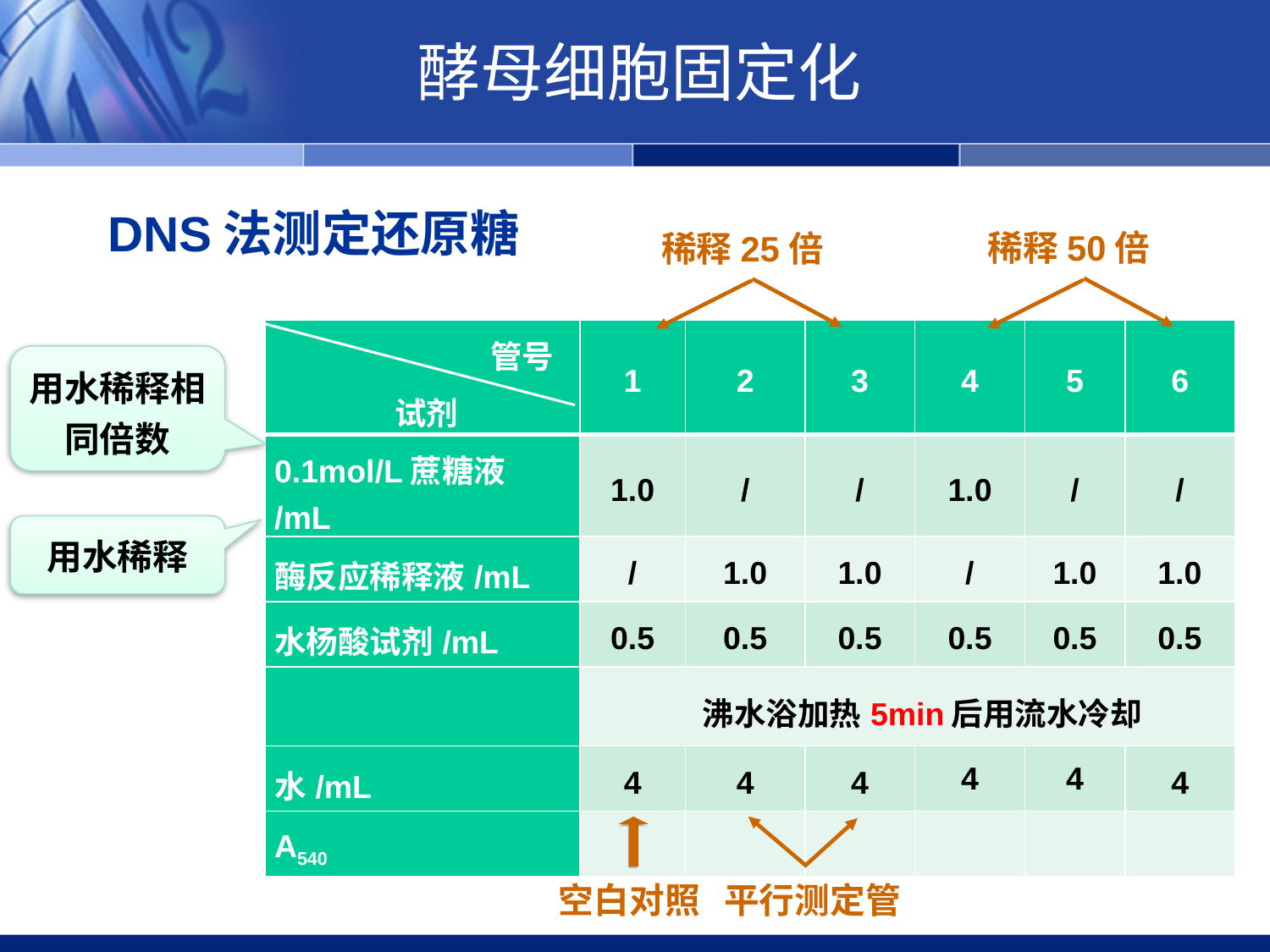

酵母细胞固定化
DNS法测定还原糖
稀释50倍
稀释25倍
| 管号 试剂 | 1 | 2 | 3 | 4 | 5 | 6 |
| --- | --- | --- | --- | --- | --- | --- |
| 0.1mol/L蔗糖液 /mL | 1.0 | / | / | 1.0 | / | / |
| 酶反应稀释液/mL | / | 1.0 | 1.0 | / | 1.0 | 1.0 |
| 水杨酸试剂/mL | 0.5 | 0.5 | 0.5 | 0.5 | 0.5 | 0.5 |
|  | 沸水浴加热5min后用流水冷却 |  |  |  |  |  |
| 水/mL | 4 | 4 | 4 | 4 | 4 | 4 |
| A540 |  |  |  |  |  |  |
用水稀释相同倍数
用水稀释

空白对照
平行测定管